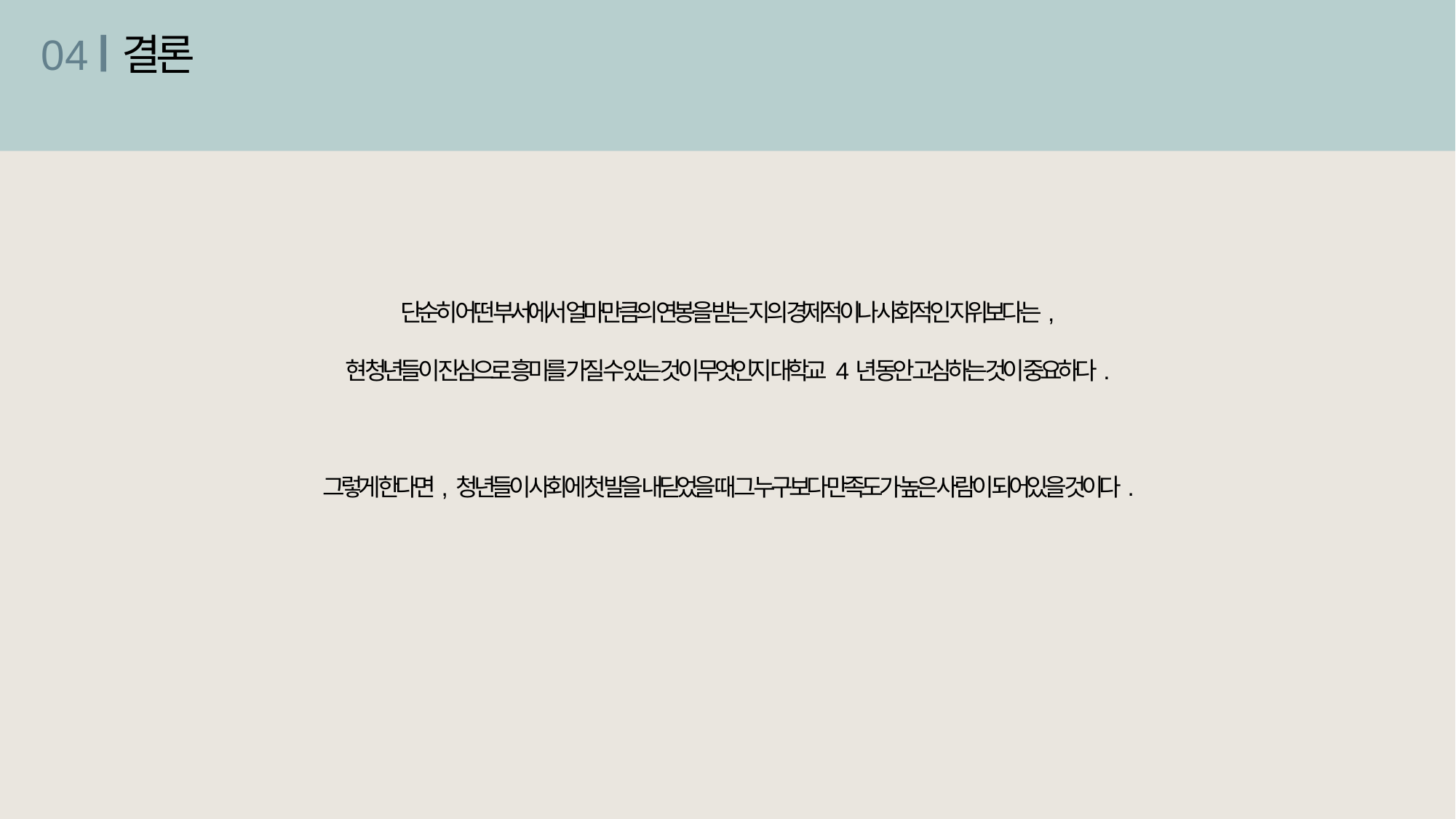

04
결론

단순히 어떤 부서에서 얼마만큼의 연봉을 받는 지의 경제적이나 사회적인 지위보다는,
현 청년들이 진심으로 흥미를 가질 수 있는 것이 무엇인지 대학교 4년 동안 고심하는 것이 중요하다.

그렇게 한다면, 청년들이 사회에 첫 발을 내딛었을 때 그 누구보다 만족도가 높은 사람이 되어있을 것이다.